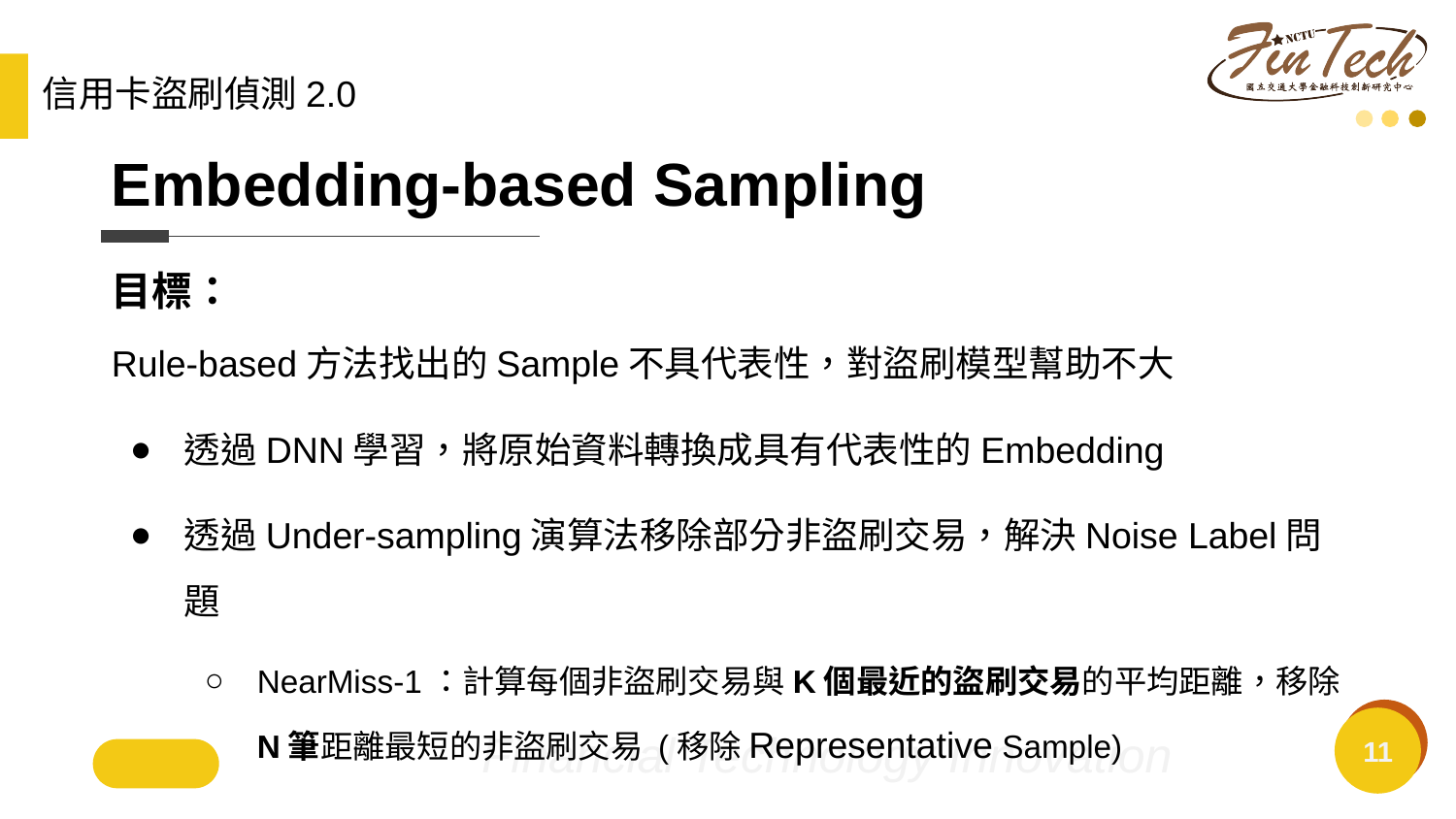

信用卡盜刷偵測2.0
# Embedding-based Sampling
目標：
Rule-based方法找出的Sample不具代表性，對盜刷模型幫助不大
透過DNN學習，將原始資料轉換成具有代表性的Embedding
透過Under-sampling演算法移除部分非盜刷交易，解決Noise Label問題
NearMiss-1：計算每個非盜刷交易與K個最近的盜刷交易的平均距離，移除N筆距離最短的非盜刷交易 (移除Representative Sample)
11